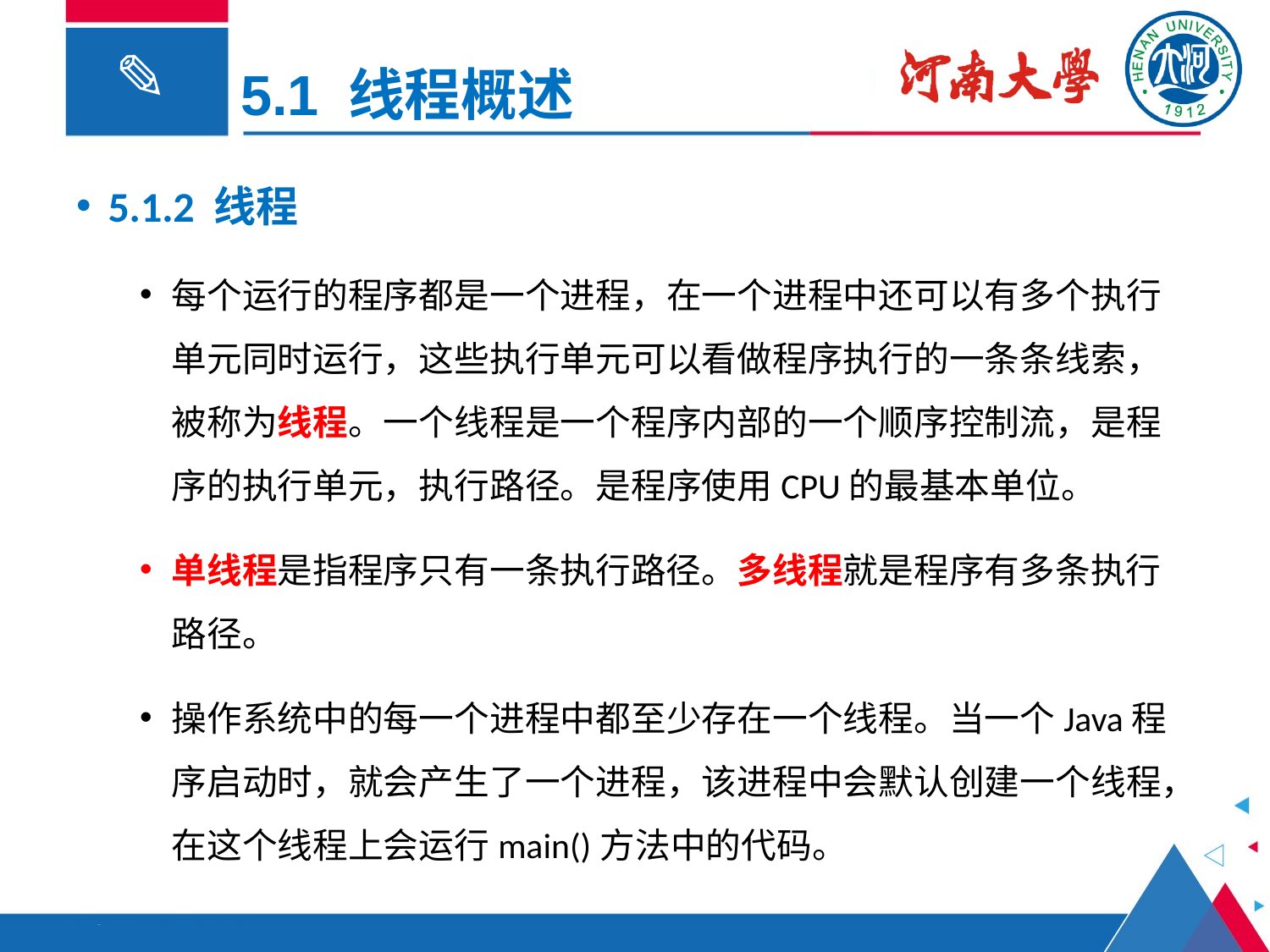

5.1 线程概述
5.1.2 线程
每个运行的程序都是一个进程，在一个进程中还可以有多个执行单元同时运行，这些执行单元可以看做程序执行的一条条线索，被称为线程。一个线程是一个程序内部的一个顺序控制流，是程序的执行单元，执行路径。是程序使用CPU的最基本单位。
单线程是指程序只有一条执行路径。多线程就是程序有多条执行路径。
操作系统中的每一个进程中都至少存在一个线程。当一个Java程序启动时，就会产生了一个进程，该进程中会默认创建一个线程，在这个线程上会运行main()方法中的代码。